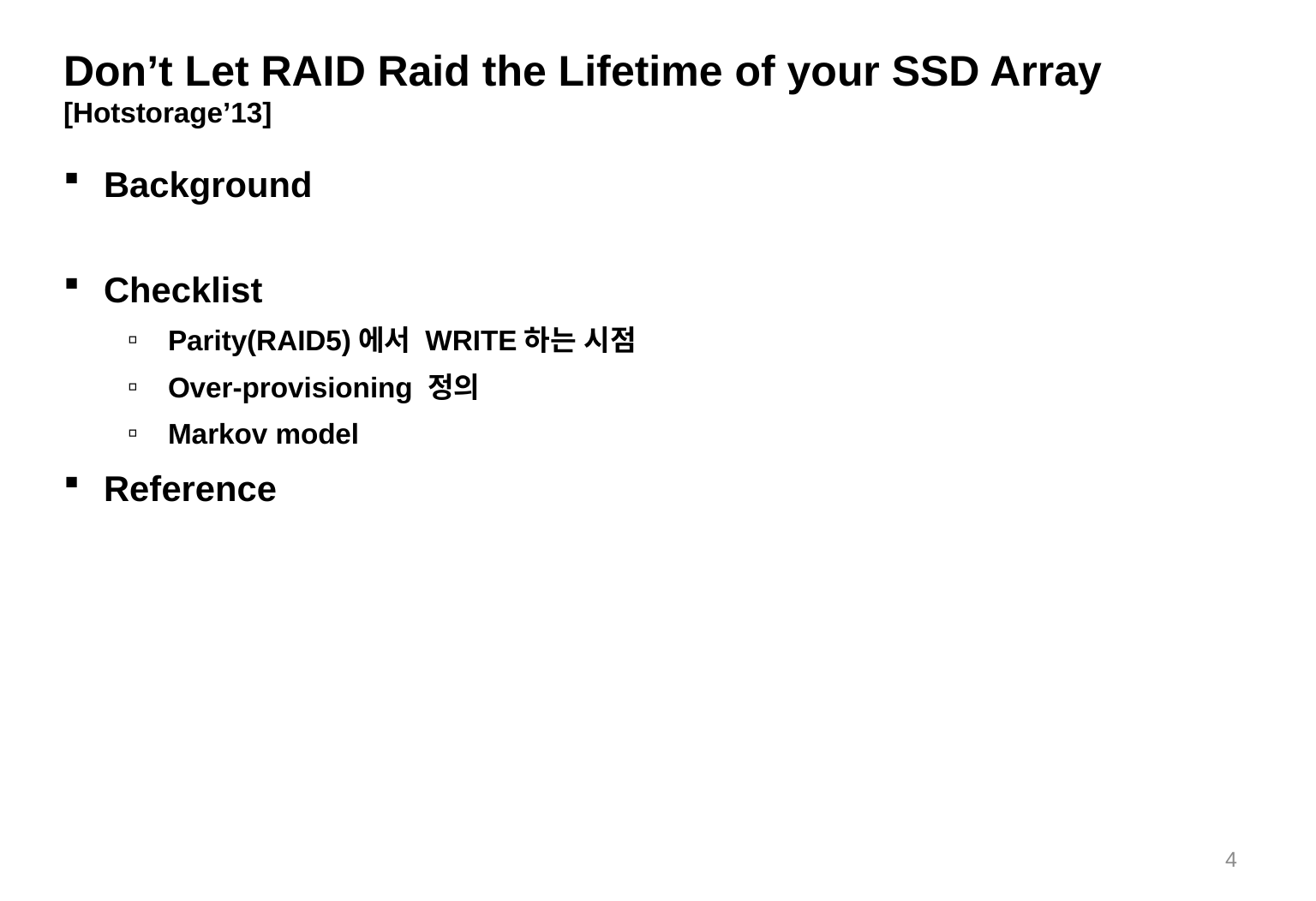

# Don’t Let RAID Raid the Lifetime of your SSD Array [Hotstorage’13]
Background

Checklist
Parity(RAID5)에서 WRITE하는 시점
Over-provisioning 정의
Markov model
Reference

4